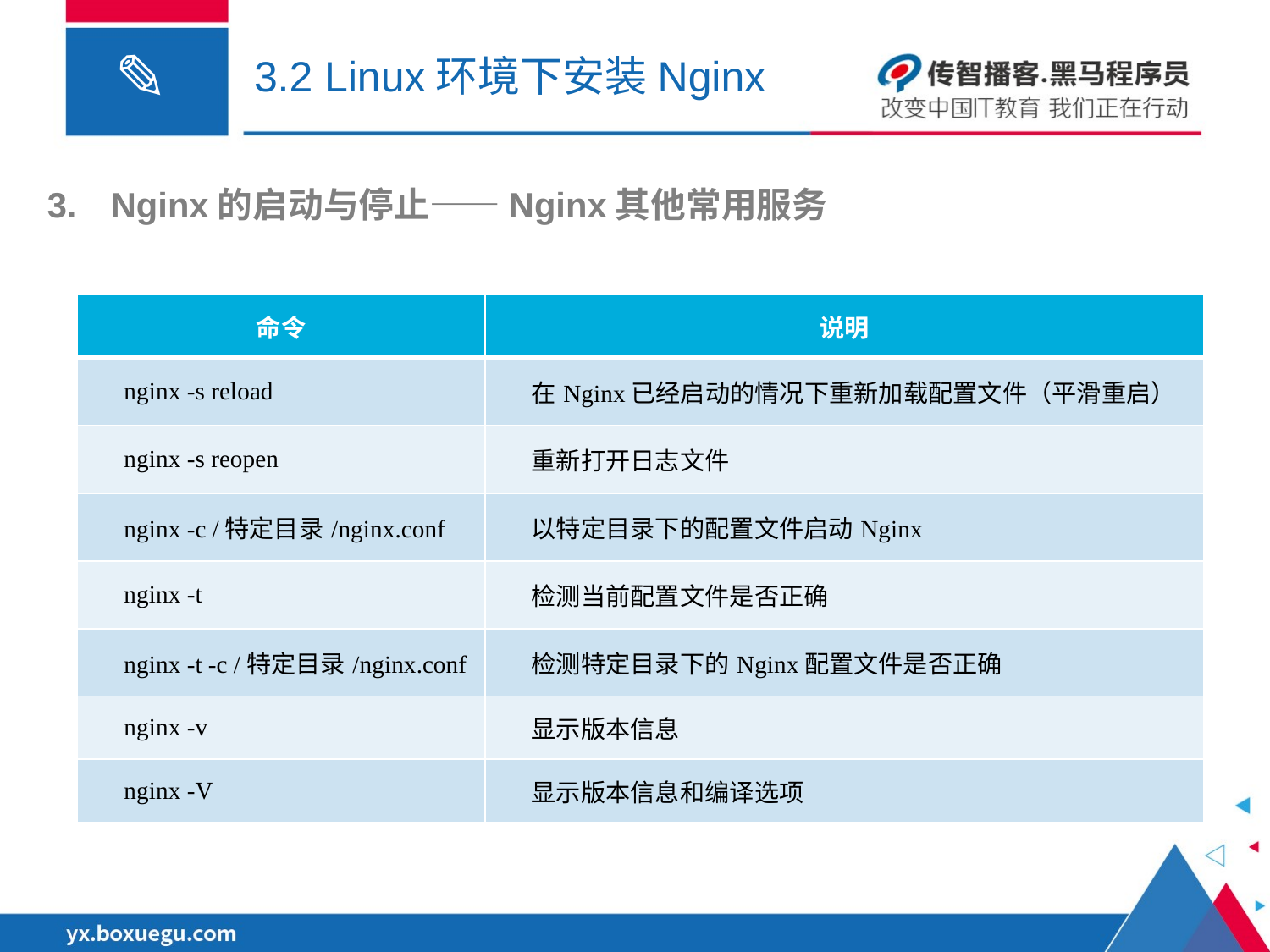

# 3.2 Linux环境下安装Nginx
Nginx的启动与停止——Nginx其他常用服务
| 命令 | 说明 |
| --- | --- |
| nginx -s reload | 在Nginx已经启动的情况下重新加载配置文件（平滑重启） |
| nginx -s reopen | 重新打开日志文件 |
| nginx -c /特定目录/nginx.conf | 以特定目录下的配置文件启动Nginx |
| nginx -t | 检测当前配置文件是否正确 |
| nginx -t -c /特定目录/nginx.conf | 检测特定目录下的Nginx配置文件是否正确 |
| nginx -v | 显示版本信息 |
| nginx -V | 显示版本信息和编译选项 |